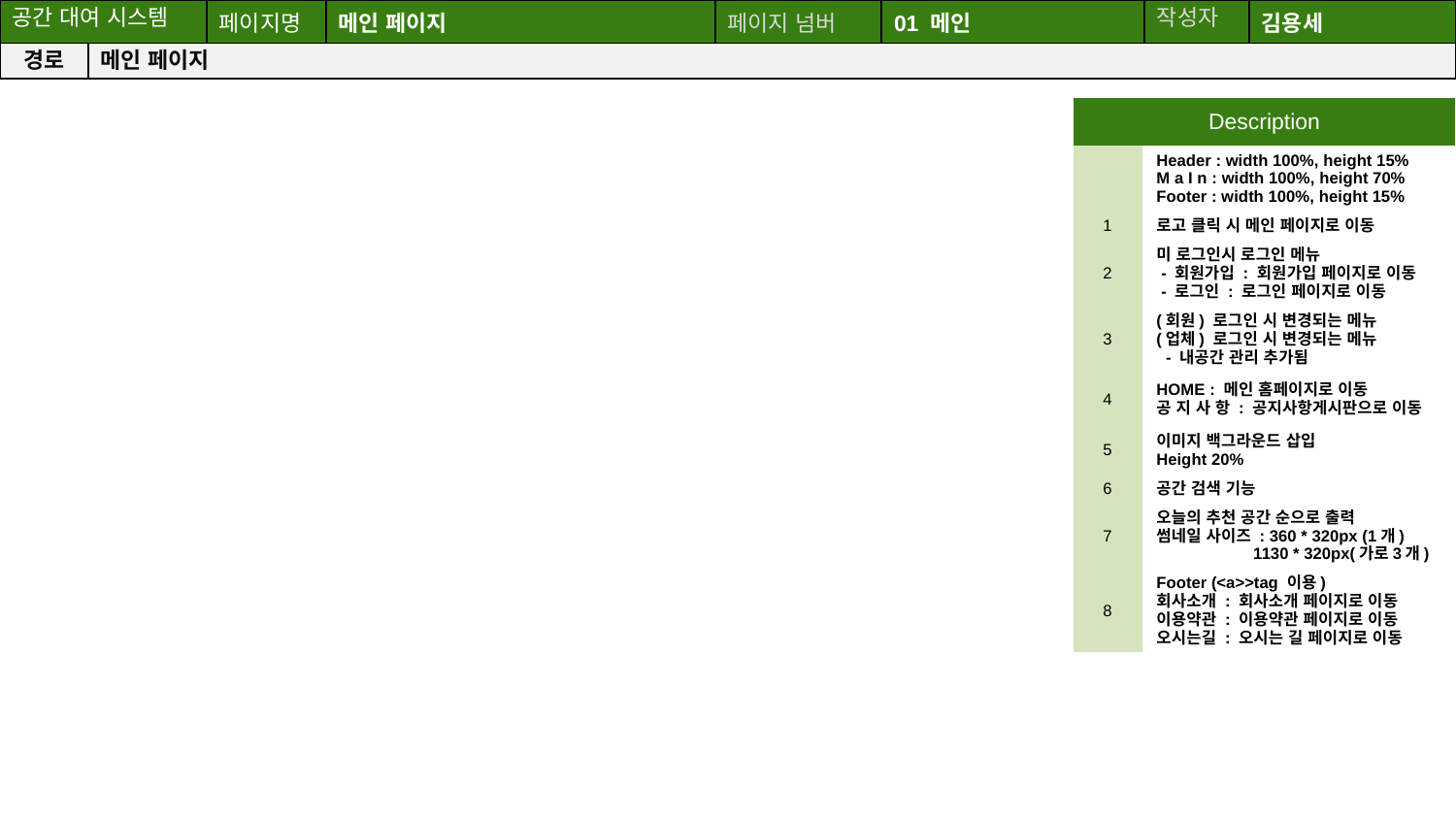

공간(오피스) 대여 시스템
| 공간 대여 시스템 |  | 페이지명 | 메인 페이지 | 페이지 넘버 | 01 메인 | 작성자 | 김용세 |
| --- | --- | --- | --- | --- | --- | --- | --- |
| 경로 | 메인 페이지 |  |  |  |  |  |  |
| Description |  |
| --- | --- |
|  | Header : width 100%, height 15% M a I n : width 100%, height 70% Footer : width 100%, height 15% |
| 1 | 로고 클릭 시 메인 페이지로 이동 |
| 2 | 미 로그인시 로그인 메뉴 - 회원가입 : 회원가입 페이지로 이동 - 로그인 : 로그인 페이지로 이동 |
| 3 | (회원) 로그인 시 변경되는 메뉴 (업체) 로그인 시 변경되는 메뉴 - 내공간 관리 추가됨 |
| 4 | HOME : 메인 홈페이지로 이동 공 지 사 항 : 공지사항게시판으로 이동 |
| 5 | 이미지 백그라운드 삽입 Height 20% |
| 6 | 공간 검색 기능 |
| 7 | 오늘의 추천 공간 순으로 출력 썸네일 사이즈 : 360 \* 320px (1개) 1130 \* 320px(가로3개) |
| 8 | Footer (<a>>tag 이용) 회사소개 : 회사소개 페이지로 이동 이용약관 : 이용약관 페이지로 이동 오시는길 : 오시는 길 페이지로 이동 |